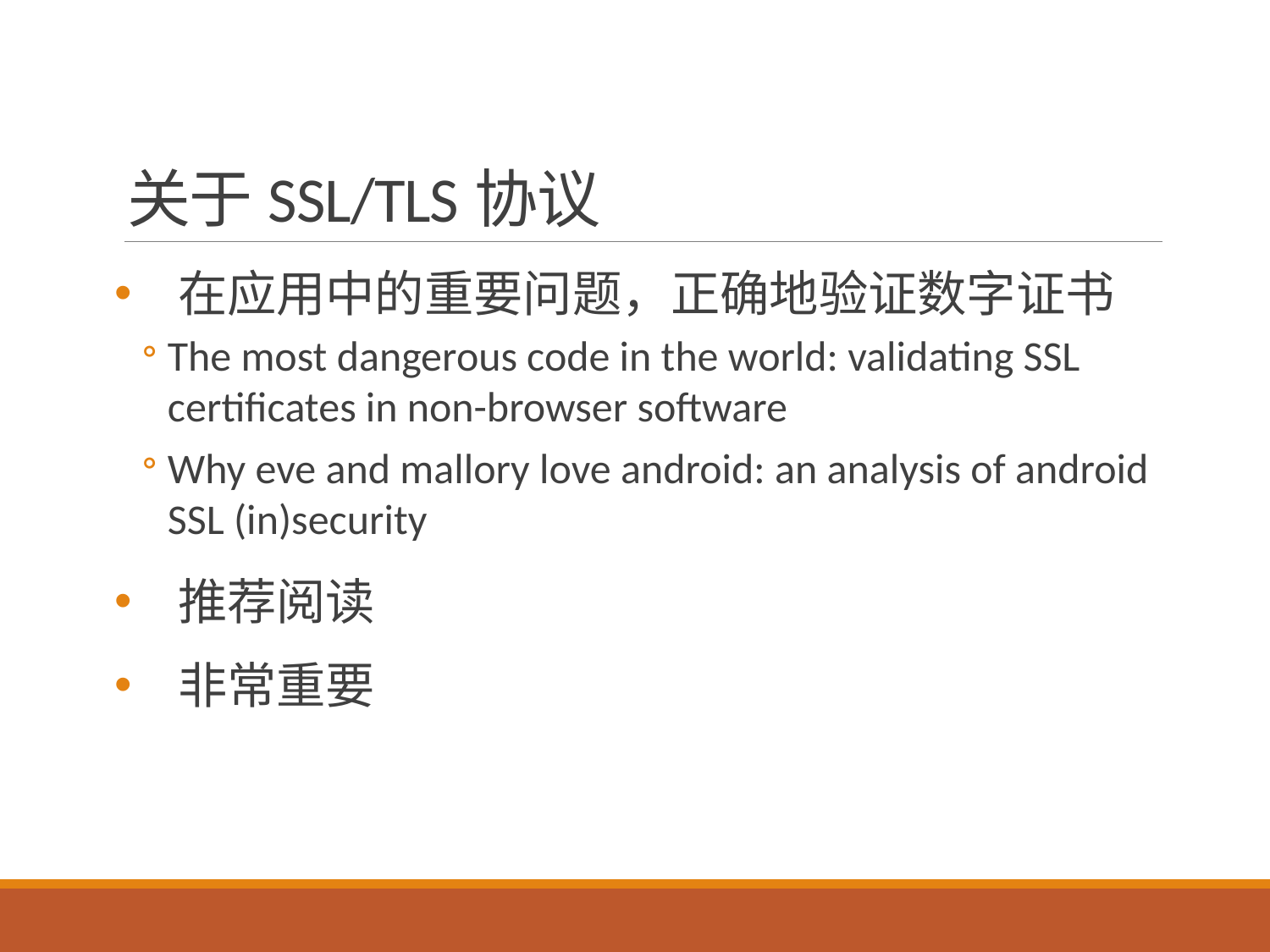

# 关于SSL/TLS协议
在应用中的重要问题，正确地验证数字证书
The most dangerous code in the world: validating SSL certificates in non-browser software
Why eve and mallory love android: an analysis of android SSL (in)security
推荐阅读
非常重要
89